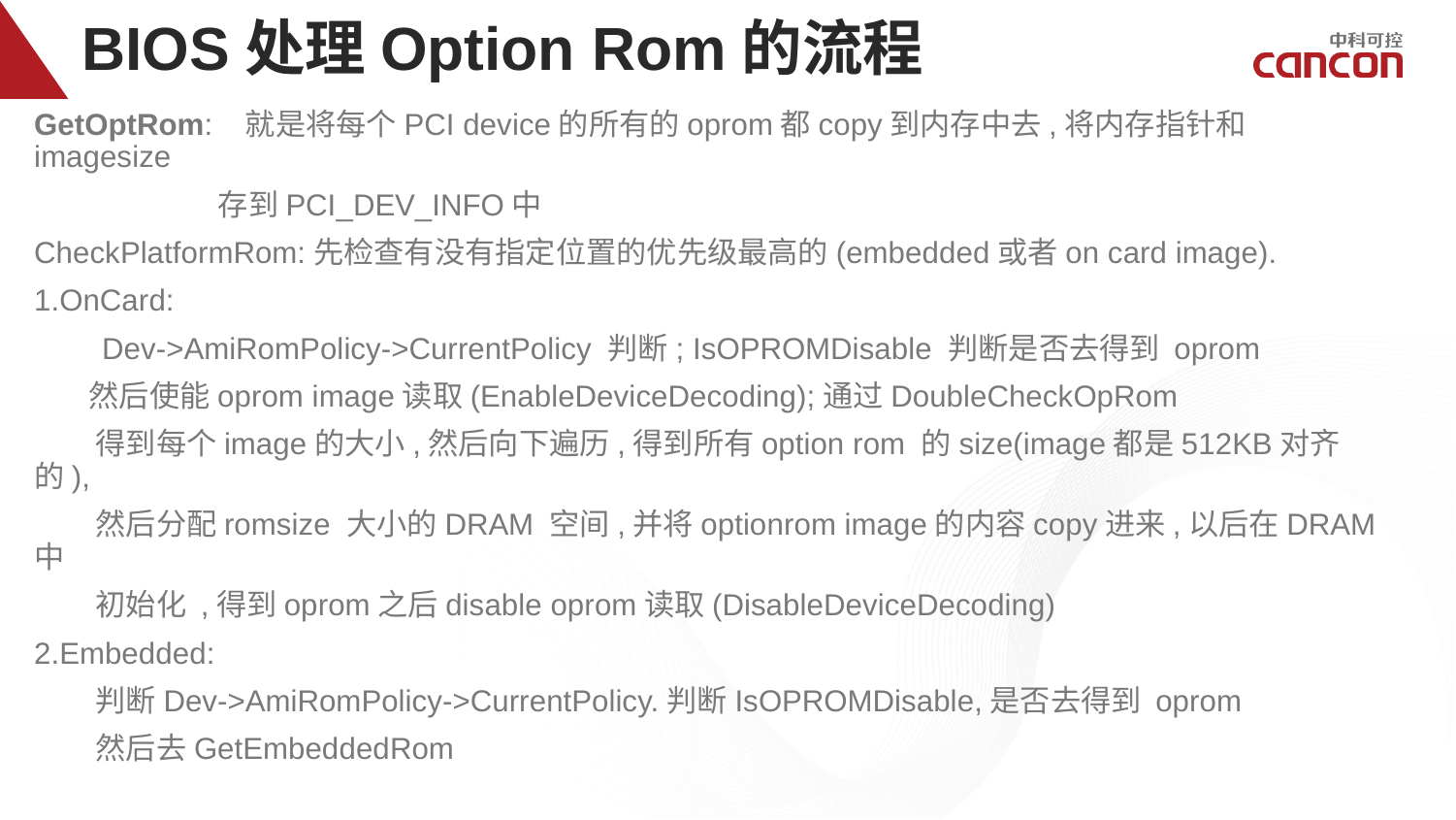

# BIOS处理Option Rom的流程
GetOptRom:   就是将每个PCI device的所有的oprom都copy到内存中去,将内存指针和imagesize
                          存到PCI_DEV_INFO中
CheckPlatformRom:先检查有没有指定位置的优先级最高的(embedded或者on card image).
1.OnCard:
        Dev->AmiRomPolicy->CurrentPolicy 判断; IsOPROMDisable 判断是否去得到 oprom
       然后使能oprom image读取(EnableDeviceDecoding);通过DoubleCheckOpRom
        得到每个image的大小,然后向下遍历,得到所有option rom 的size(image都是512KB对齐的),
        然后分配romsize 大小的DRAM 空间,并将optionrom image的内容copy进来,以后在DRAM中
        初始化 ,得到oprom之后disable oprom读取(DisableDeviceDecoding)
2.Embedded:
        判断Dev->AmiRomPolicy->CurrentPolicy.判断IsOPROMDisable,是否去得到 oprom
        然后去GetEmbeddedRom